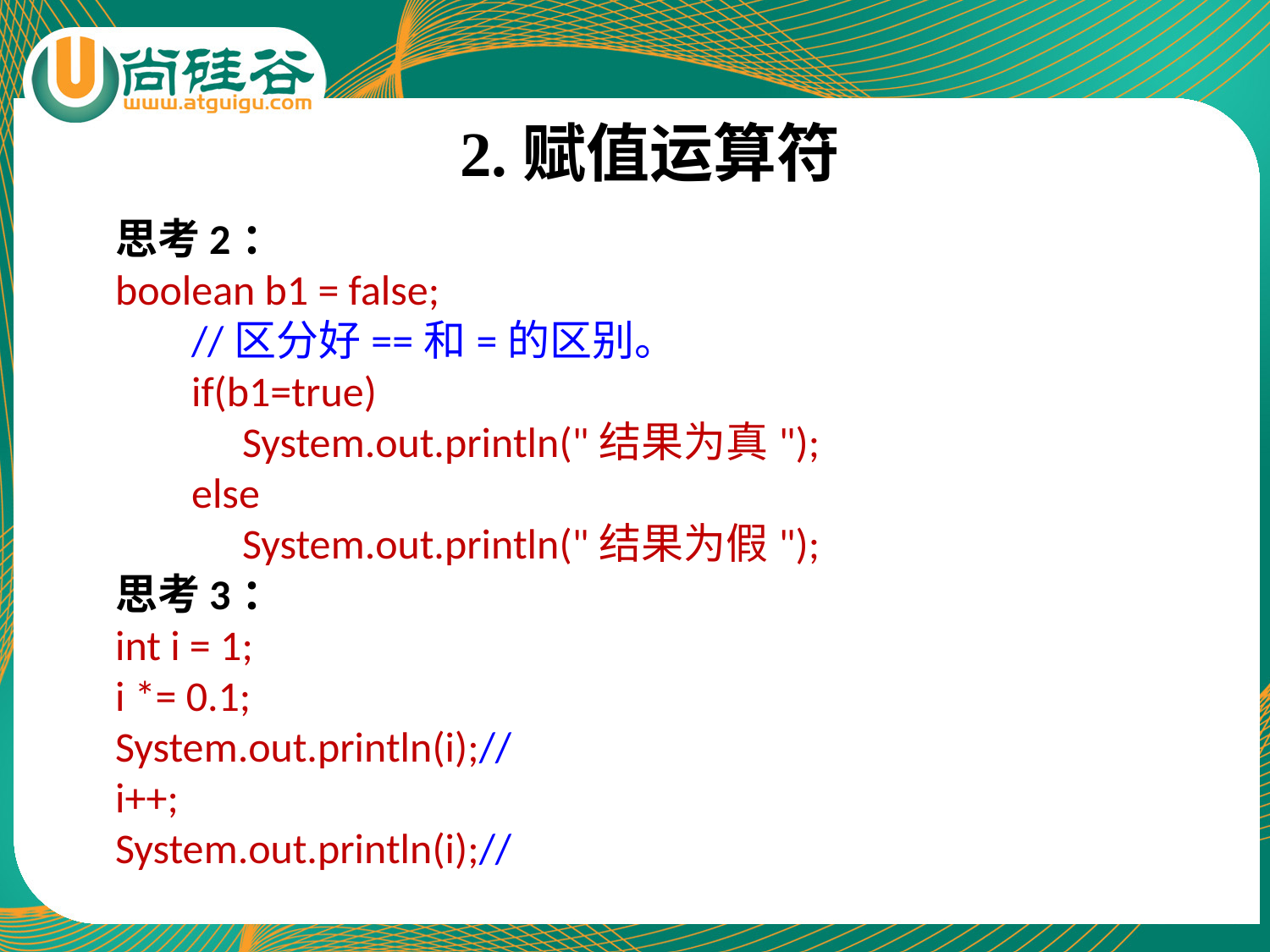

# 2.赋值运算符
思考2：
boolean b1 = false;
        //区分好==和=的区别。
        if(b1=true)
	System.out.println("结果为真");
        else
	System.out.println("结果为假");
思考3：
int i = 1;
i *= 0.1;
System.out.println(i);//
i++;
System.out.println(i);//